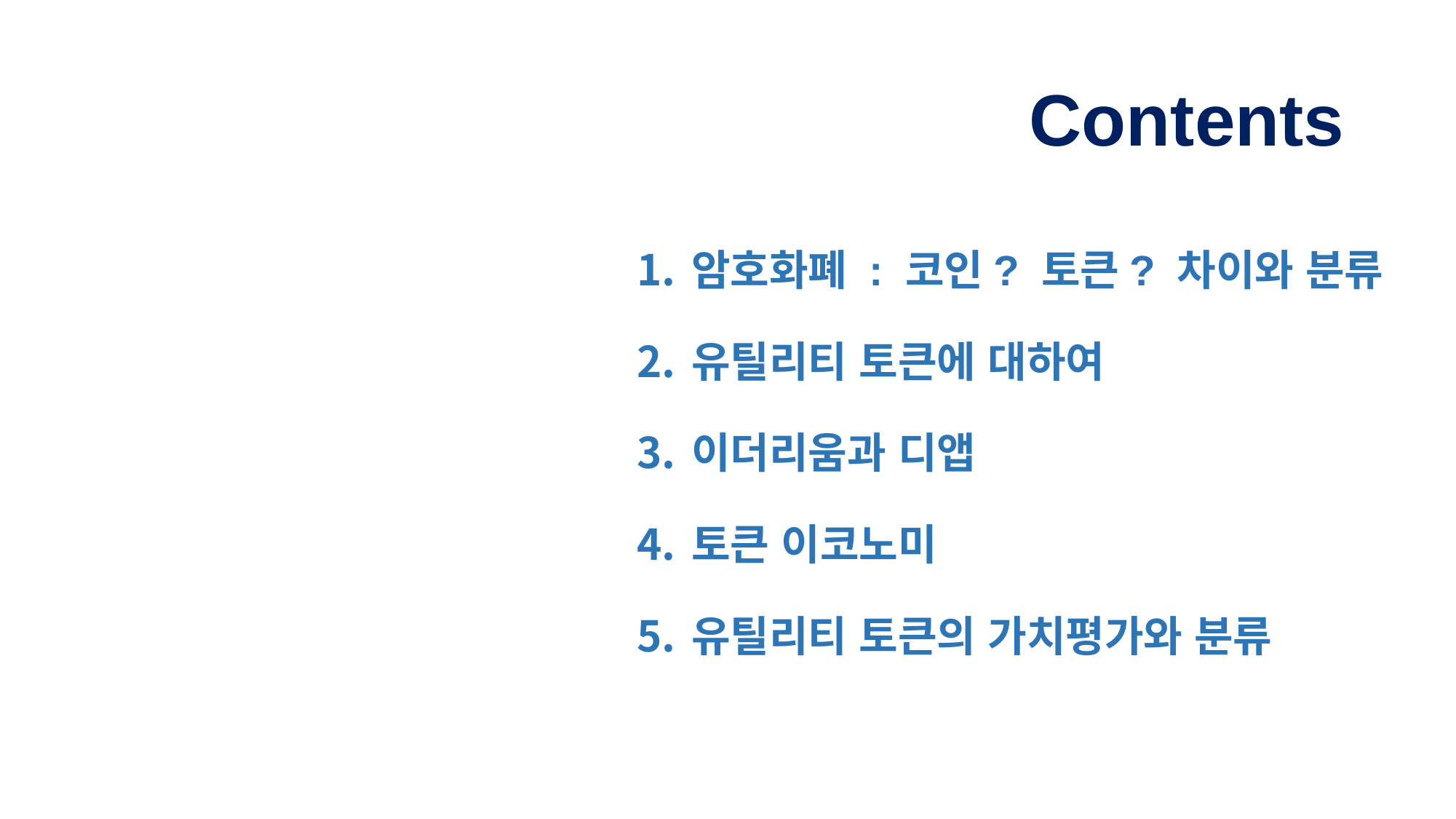

# Contents
암호화폐 : 코인? 토큰? 차이와 분류
유틸리티 토큰에 대하여
이더리움과 디앱
토큰 이코노미
유틸리티 토큰의 가치평가와 분류